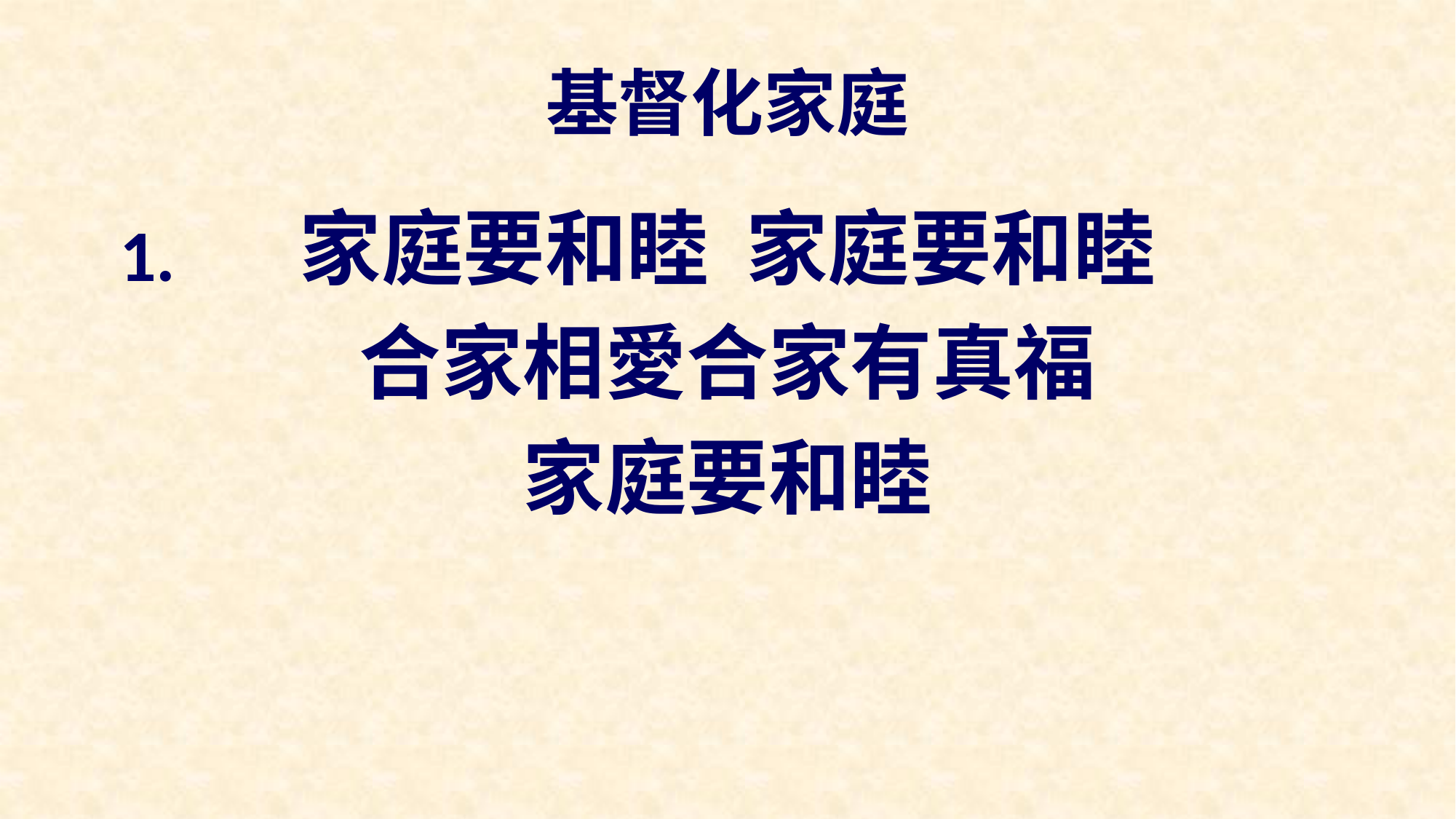

# 基督化家庭
家庭要和睦  家庭要和睦
合家相愛合家有真福
家庭要和睦
1.